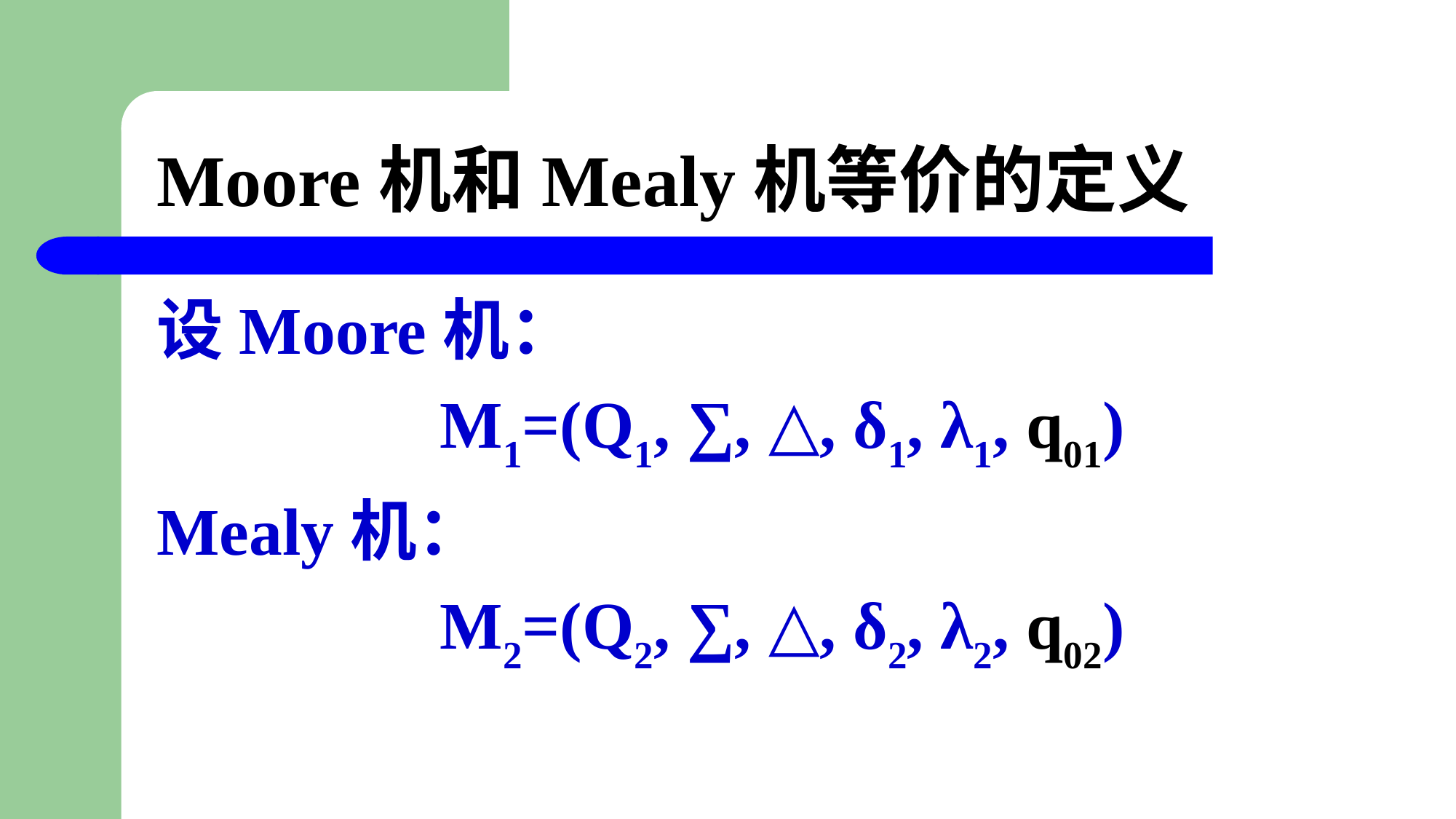

# Moore机和Mealy机等价的定义
设Moore机：
M1=(Q1, ∑, △, δ1, λ1, q01)
Mealy机：
M2=(Q2, ∑, △, δ2, λ2, q02)